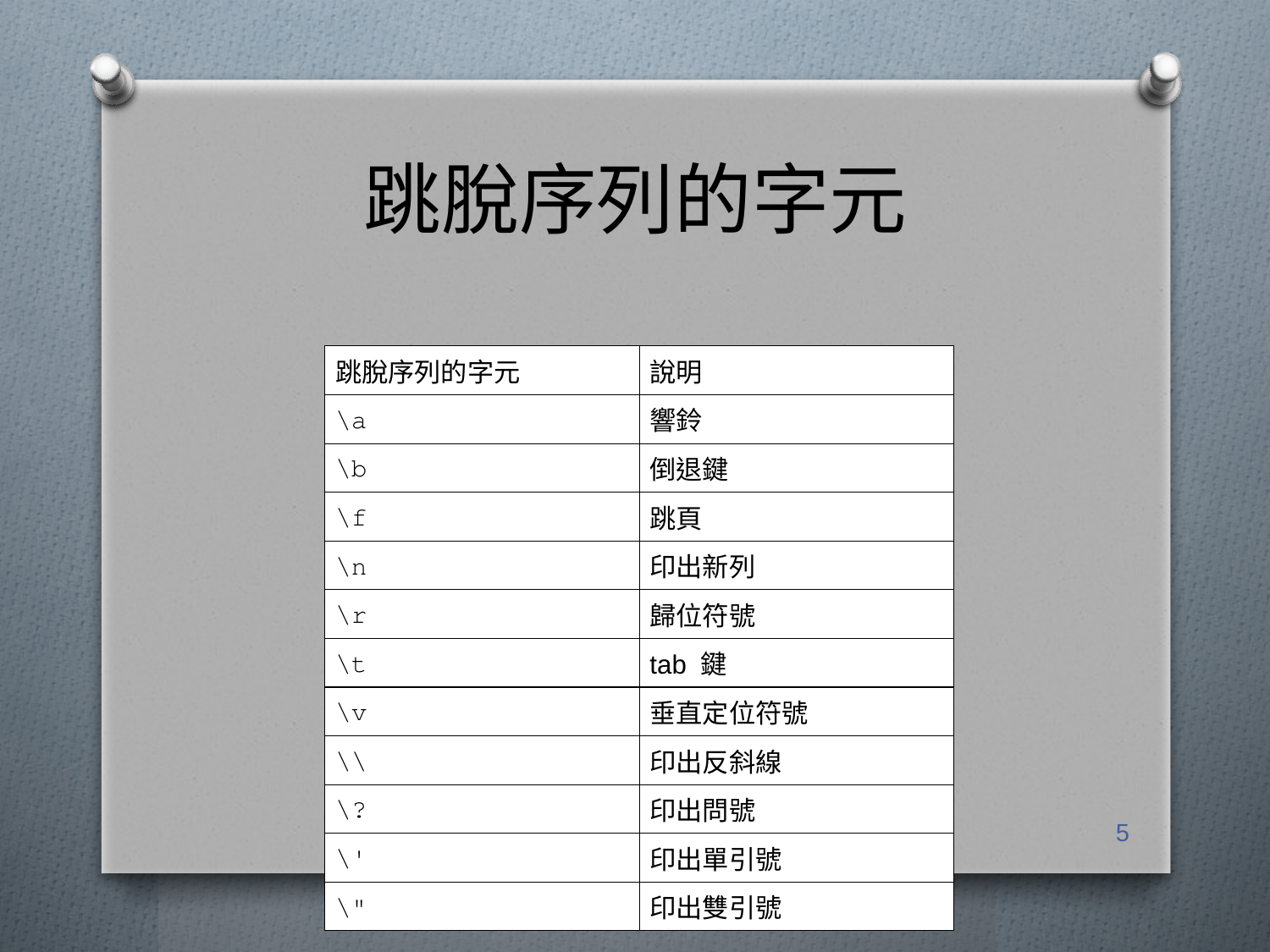

# 跳脫序列的字元
| 跳脫序列的字元 | 說明 |
| --- | --- |
| \a | 響鈴 |
| \b | 倒退鍵 |
| \f | 跳頁 |
| \n | 印出新列 |
| \r | 歸位符號 |
| \t | tab 鍵 |
| \v | 垂直定位符號 |
| \\ | 印出反斜線 |
| \? | 印出問號 |
| \' | 印出單引號 |
| \" | 印出雙引號 |
5